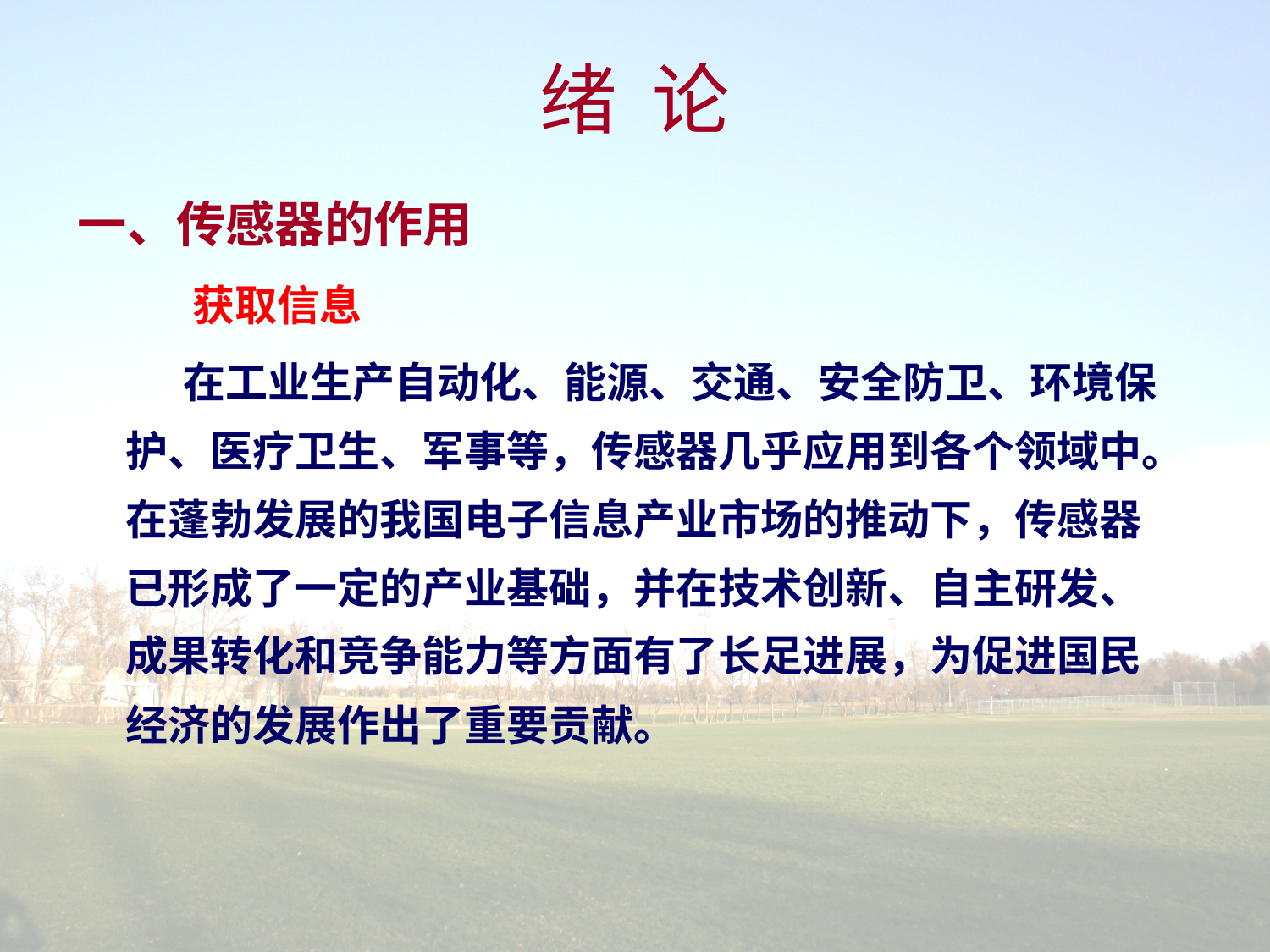

# 绪  论
一、传感器的作用
           获取信息
          在工业生产自动化、能源、交通、安全防卫、环境保护、医疗卫生、军事等，传感器几乎应用到各个领域中。在蓬勃发展的我国电子信息产业市场的推动下，传感器已形成了一定的产业基础，并在技术创新、自主研发、成果转化和竞争能力等方面有了长足进展，为促进国民经济的发展作出了重要贡献。